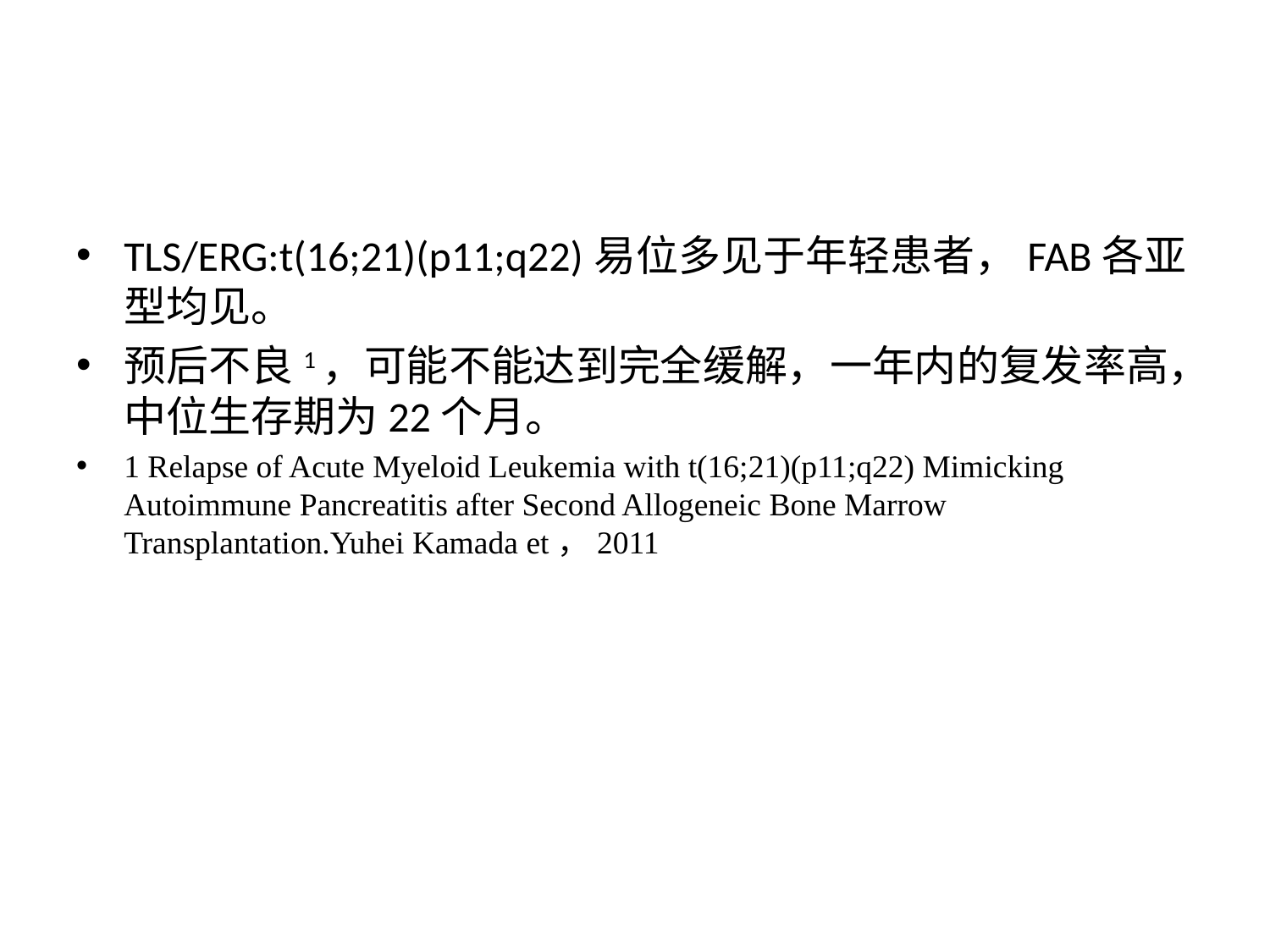

#
TLS/ERG:t(16;21)(p11;q22)易位多见于年轻患者，FAB各亚型均见。
预后不良1，可能不能达到完全缓解，一年内的复发率高，中位生存期为22个月。
1 Relapse of Acute Myeloid Leukemia with t(16;21)(p11;q22) Mimicking Autoimmune Pancreatitis after Second Allogeneic Bone Marrow Transplantation.Yuhei Kamada et，2011